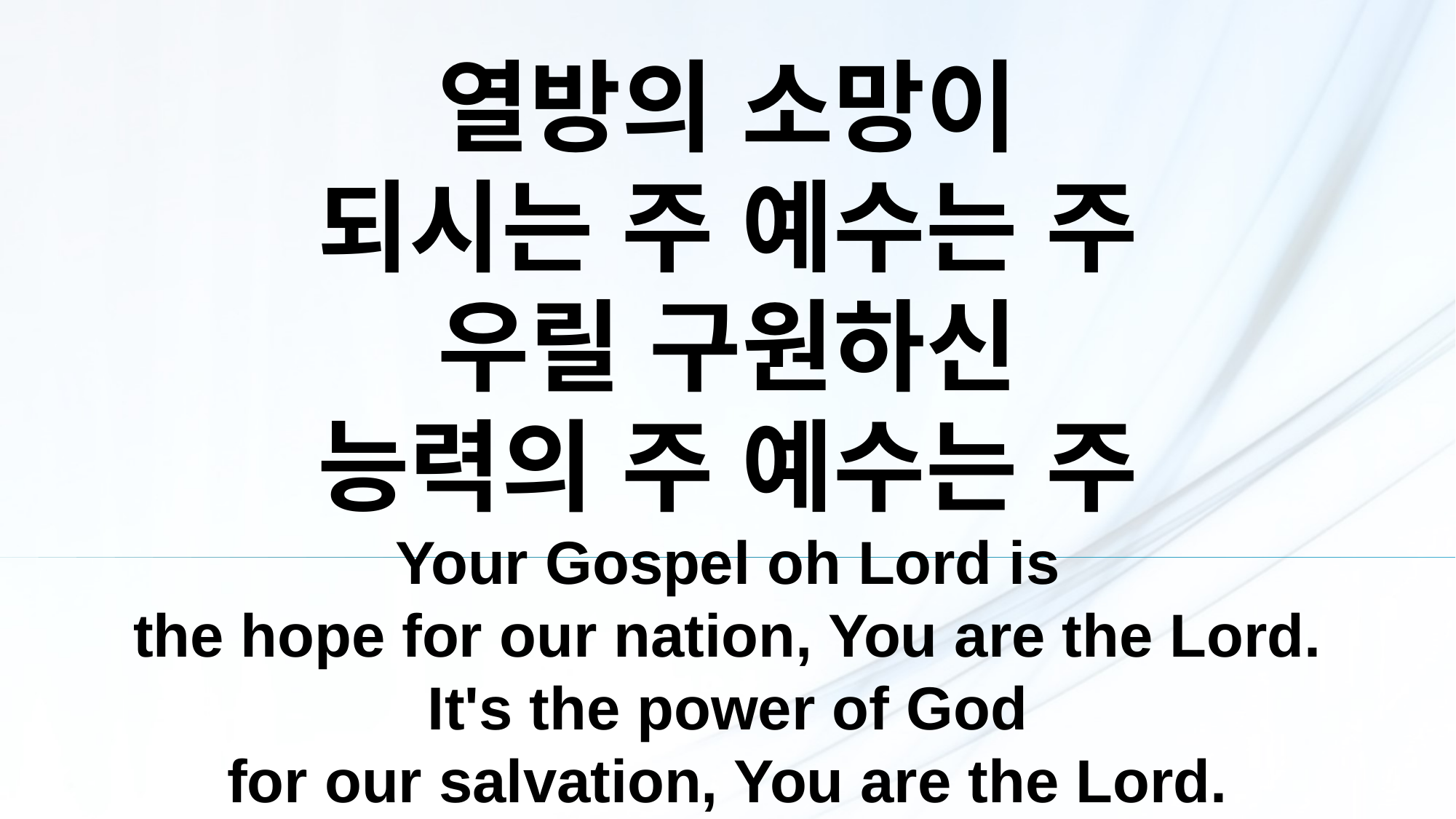

# 열방의 소망이 되시는 주 예수는 주 우릴 구원하신 능력의 주 예수는 주 Your Gospel oh Lord is the hope for our nation, You are the Lord. It's the power of God for our salvation, You are the Lord.